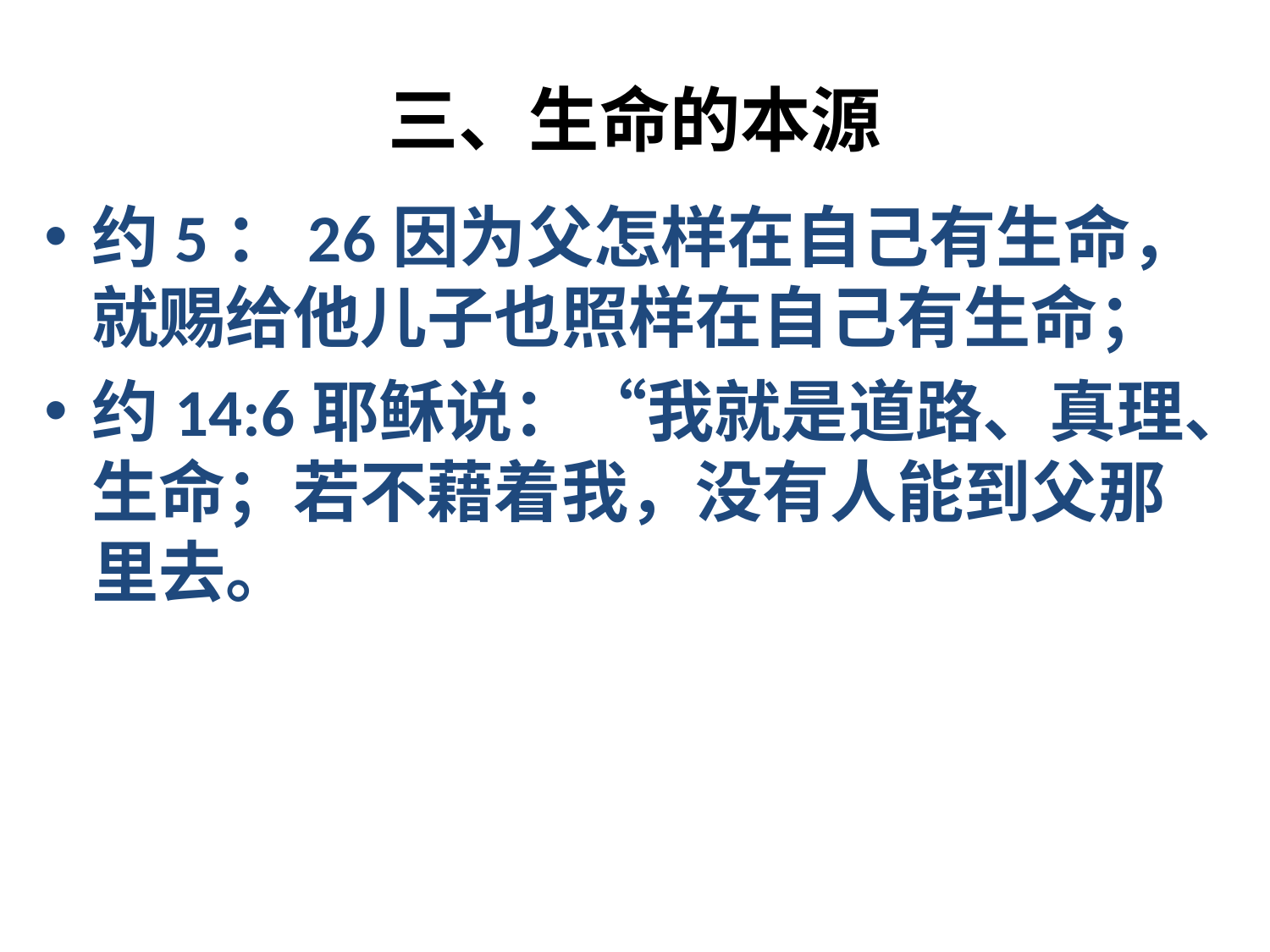

# 三、生命的本源
约5：26因为父怎样在自己有生命，就赐给他儿子也照样在自己有生命；
约14:6耶稣说：“我就是道路、真理、生命；若不藉着我，没有人能到父那里去。